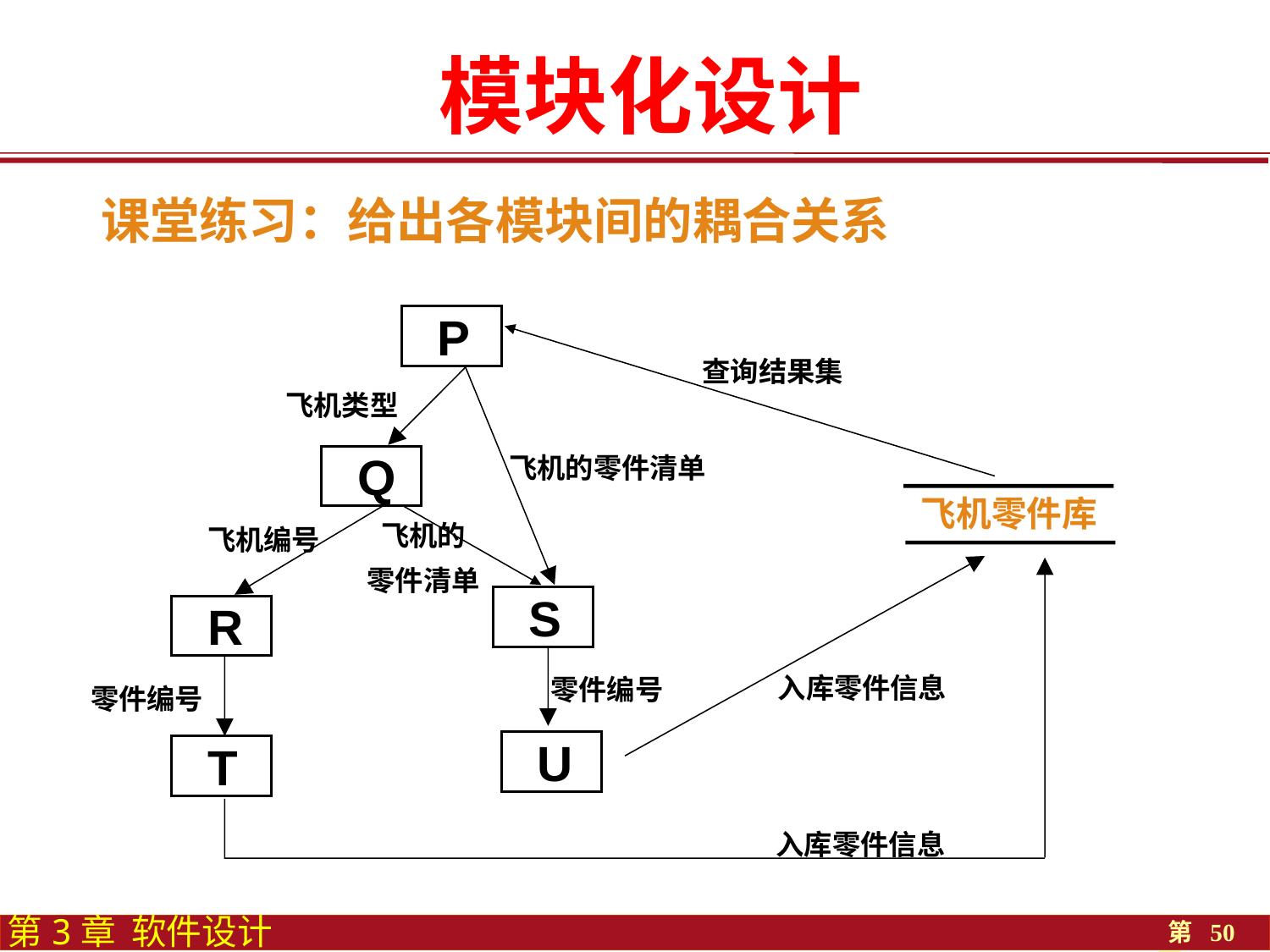

模块化设计
课堂练习：给出各模块间的耦合关系

P

飞机类型

Q
飞机的零件清单

飞机零件库

飞机的
零件清单
飞机编号

S

R

零件编号
零件编号

U

T

查询结果集
入库零件信息
入库零件信息